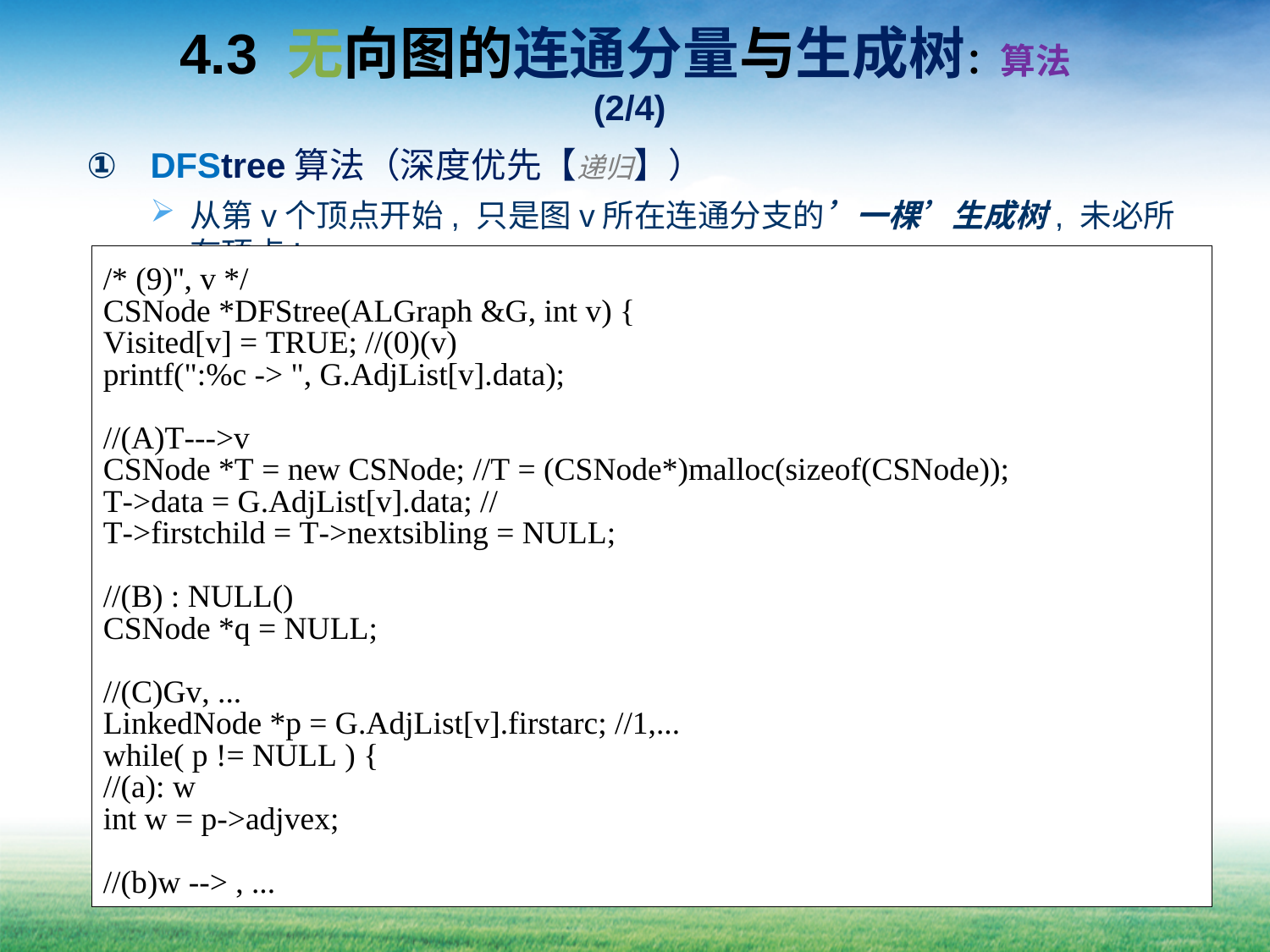

# 4.3 无向图的连通分量与生成树：算法(2/4)
DFStree算法（深度优先【递归】）
从第v个顶点开始, 只是图v所在连通分支的’一棵’生成树, 未必所有顶点!